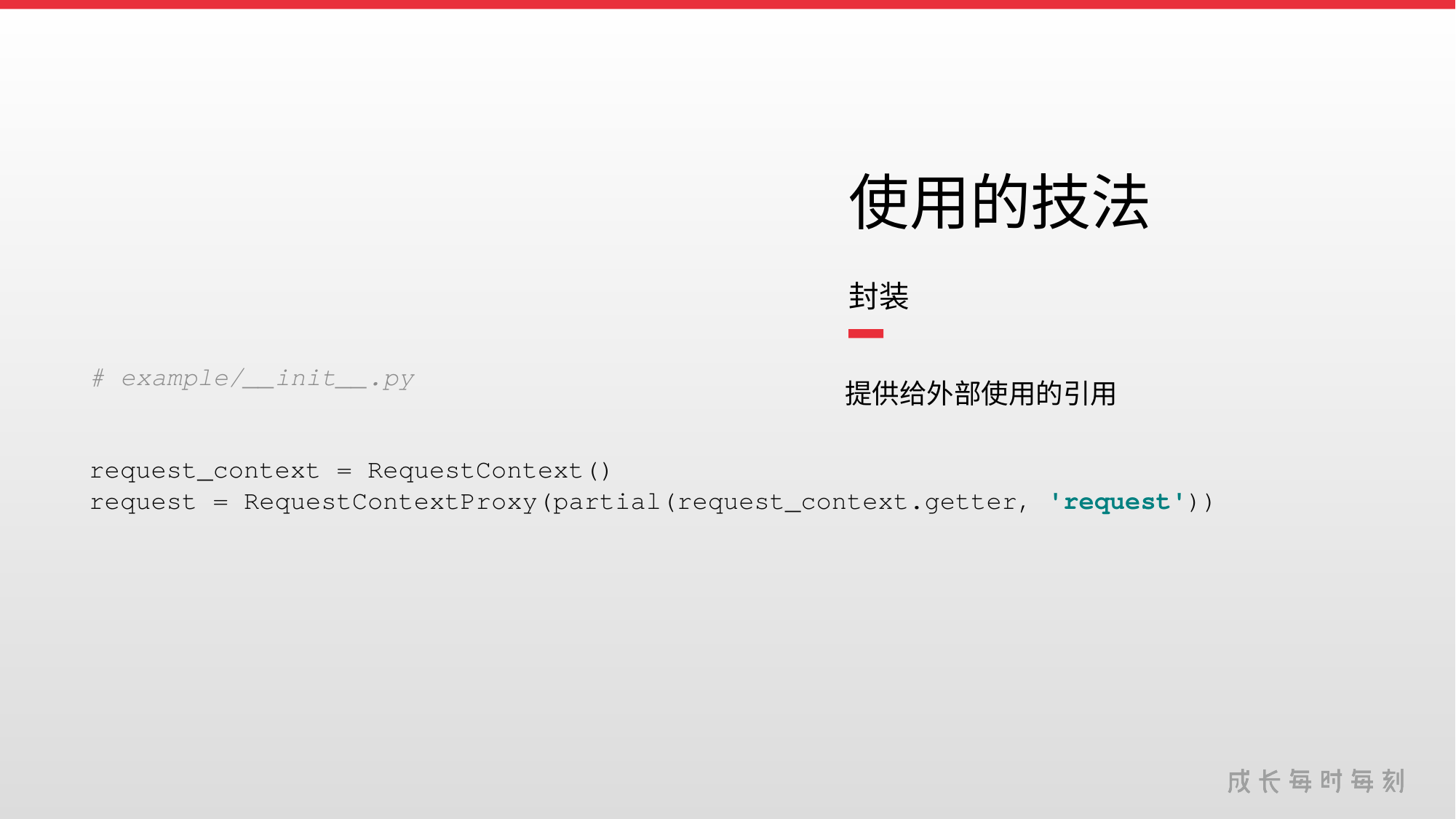

使用的技法
封装
# example/__init__.py

request_context = RequestContext()
request = RequestContextProxy(partial(request_context.getter, 'request'))

提供给外部使用的引用